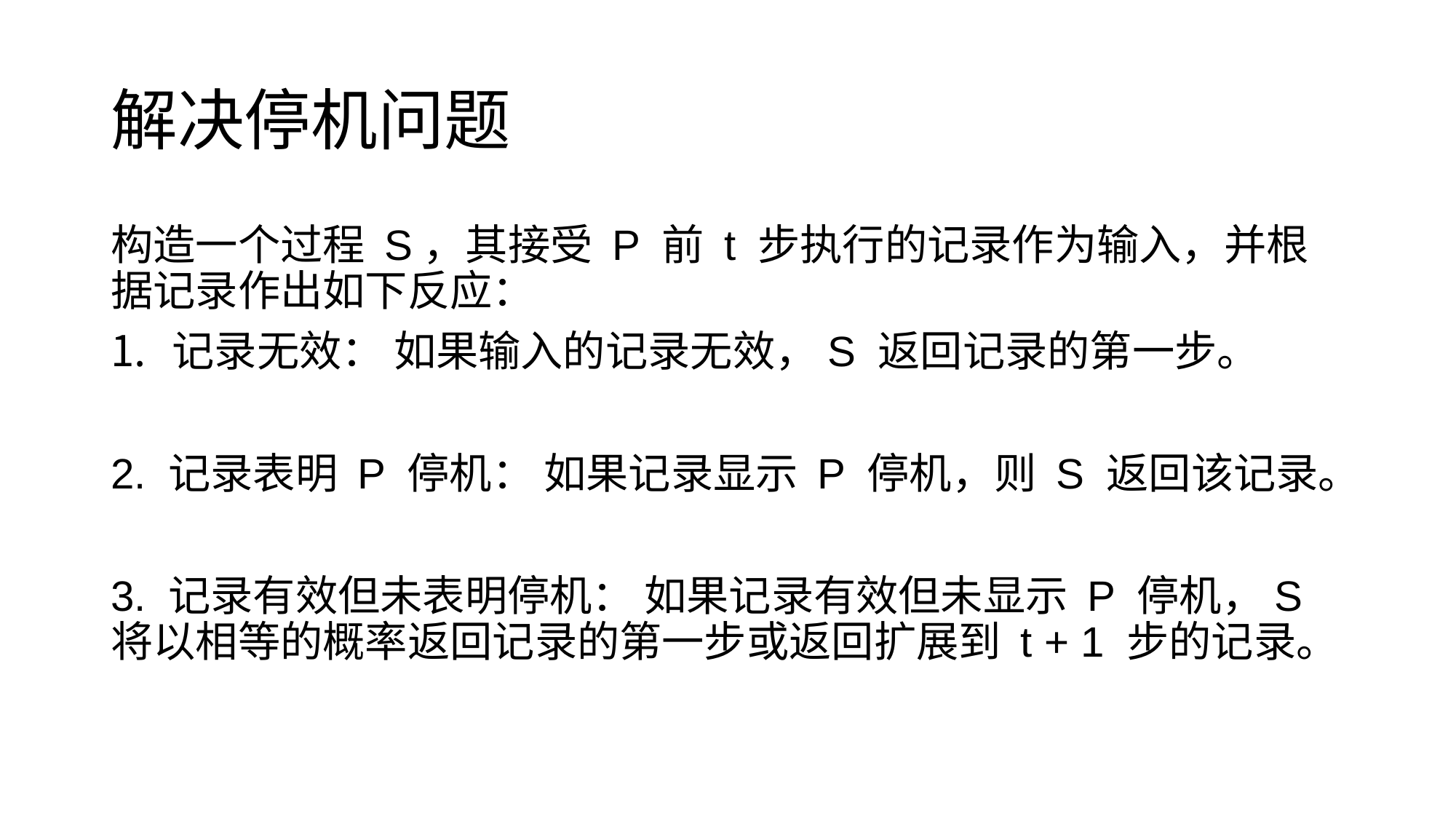

# 解决停机问题
构造一个过程 S，其接受 P 前 t 步执行的记录作为输入，并根据记录作出如下反应：
记录无效： 如果输入的记录无效，S 返回记录的第一步。

2. 记录表明 P 停机： 如果记录显示 P 停机，则 S 返回该记录。

3. 记录有效但未表明停机： 如果记录有效但未显示 P 停机，S 将以相等的概率返回记录的第一步或返回扩展到 t + 1 步的记录。